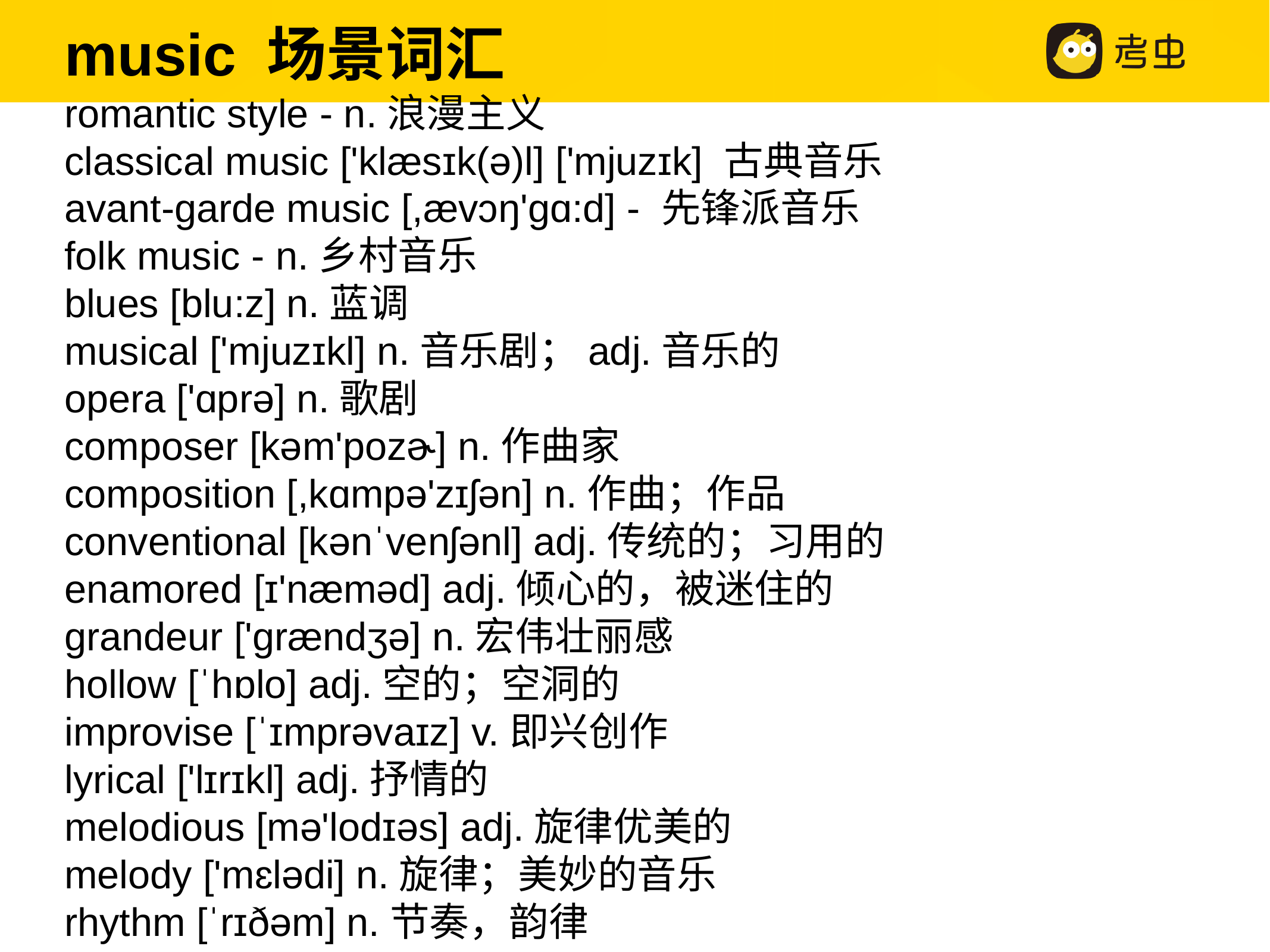

music 场景词汇
romantic style - n.浪漫主义
classical music ['klæsɪk(ə)l] ['mjuzɪk] 古典音乐
avant-garde music [,ævɔŋ'ɡɑ:d] - 先锋派音乐
folk music - n.乡村音乐
blues [blu:z] n.蓝调
musical ['mjuzɪkl] n.音乐剧；adj.音乐的
opera ['ɑprə] n.歌剧
composer [kəm'pozɚ] n.作曲家
composition [,kɑmpə'zɪʃən] n.作曲；作品
conventional [kənˈvenʃənl] adj.传统的；习用的
enamored [ɪ'næməd] adj.倾心的，被迷住的
grandeur ['ɡrændʒə] n.宏伟壮丽感
hollow [ˈhɒlo] adj.空的；空洞的
improvise [ˈɪmprəvaɪz] v.即兴创作
lyrical ['lɪrɪkl] adj.抒情的
melodious [mə'lodɪəs] adj.旋律优美的
melody ['mɛlədi] n.旋律；美妙的音乐
rhythm [ˈrɪðəm] n.节奏，韵律